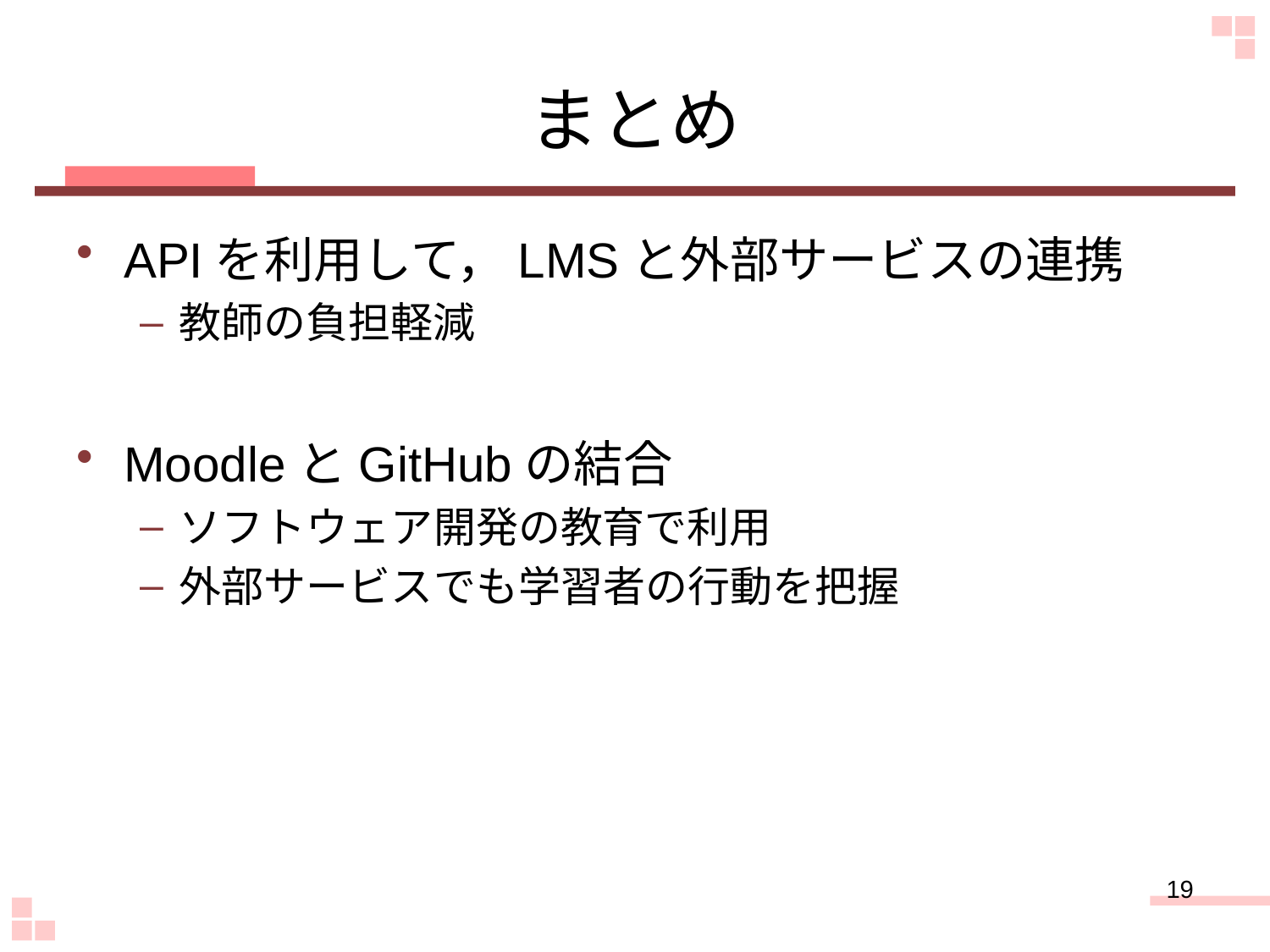

# まとめ
APIを利用して，LMSと外部サービスの連携
教師の負担軽減

MoodleとGitHubの結合
ソフトウェア開発の教育で利用
外部サービスでも学習者の行動を把握
19